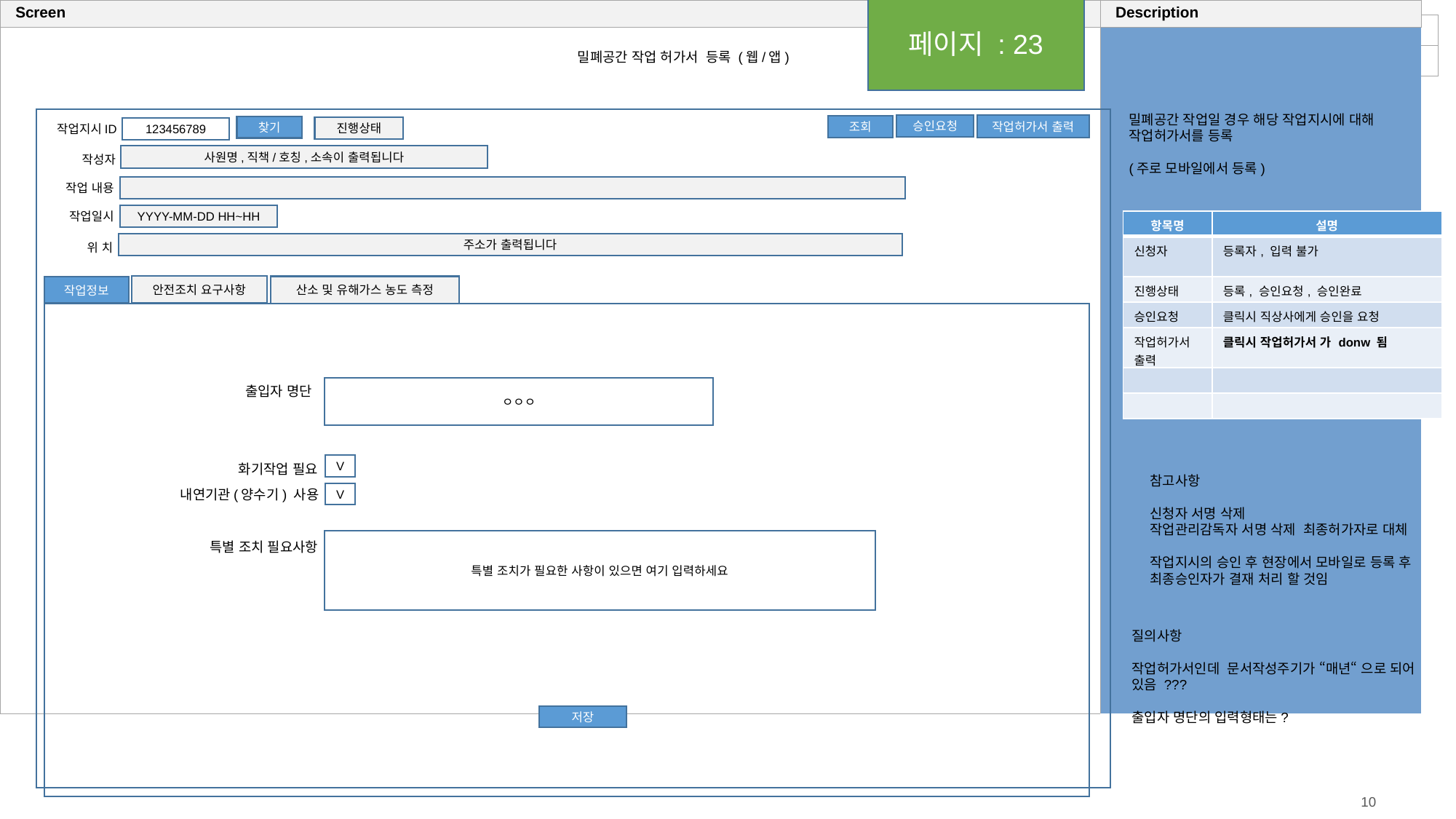

페이지 : 23
밀폐공간 작업 허가서  등록 (웹/앱)
밀폐공간 작업일 경우 해당 작업지시에 대해 작업허가서를 등록

(주로 모바일에서 등록)

작업허가서 출력
승인요청
조회
찾기
진행상태
123456789
작업지시ID
사원명,직책/호칭,소속이 출력됩니다
작성자
작업 내용

작업일시
YYYY-MM-DD HH~HH
| 항목명 | 설명 |
| --- | --- |
| 신청자 | 등록자, 입력 불가 |
| 진행상태 | 등록, 승인요청, 승인완료 |
| 승인요청 | 클릭시 직상사에게 승인을 요청 |
| 작업허가서 출력 | 클릭시 작업허가서 가 donw 됨 |
|  |  |
|  |  |
주소가 출력됩니다
위 치
안전조치 요구사항
산소 및 유해가스 농도 측정
작업정보

ㅇㅇㅇ
출입자 명단
V
화기작업 필요
참고사항

신청자 서명 삭제
작업관리감독자 서명 삭제  최종허가자로 대체

작업지시의 승인 후 현장에서 모바일로 등록 후  최종승인자가 결재 처리 할 것임
V
내연기관(양수기) 사용
특별 조치가 필요한 사항이 있으면 여기 입력하세요
특별 조치 필요사항
질의사항

작업허가서인데  문서작성주기가 “매년“ 으로 되어 있음 ???

출입자 명단의 입력형태는?
저장